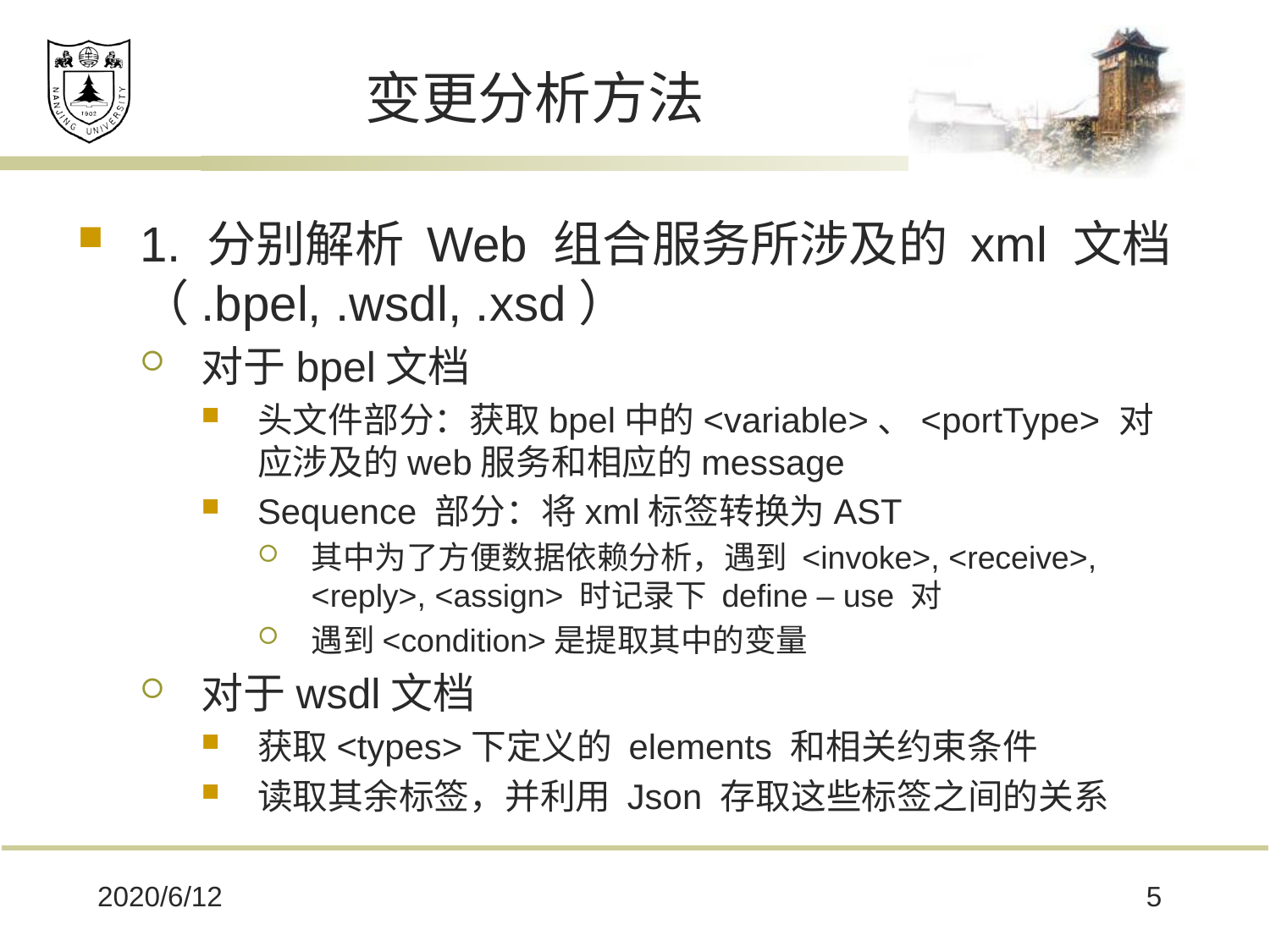

# 变更分析方法
1. 分别解析 Web 组合服务所涉及的 xml 文档（.bpel, .wsdl, .xsd）
对于bpel文档
头文件部分：获取bpel中的<variable>、<portType> 对应涉及的web服务和相应的message
Sequence 部分：将xml标签转换为AST
其中为了方便数据依赖分析，遇到 <invoke>, <receive>, <reply>, <assign> 时记录下 define – use 对
遇到<condition>是提取其中的变量
对于wsdl文档
获取<types>下定义的 elements 和相关约束条件
读取其余标签，并利用 Json 存取这些标签之间的关系

2020/6/12
5